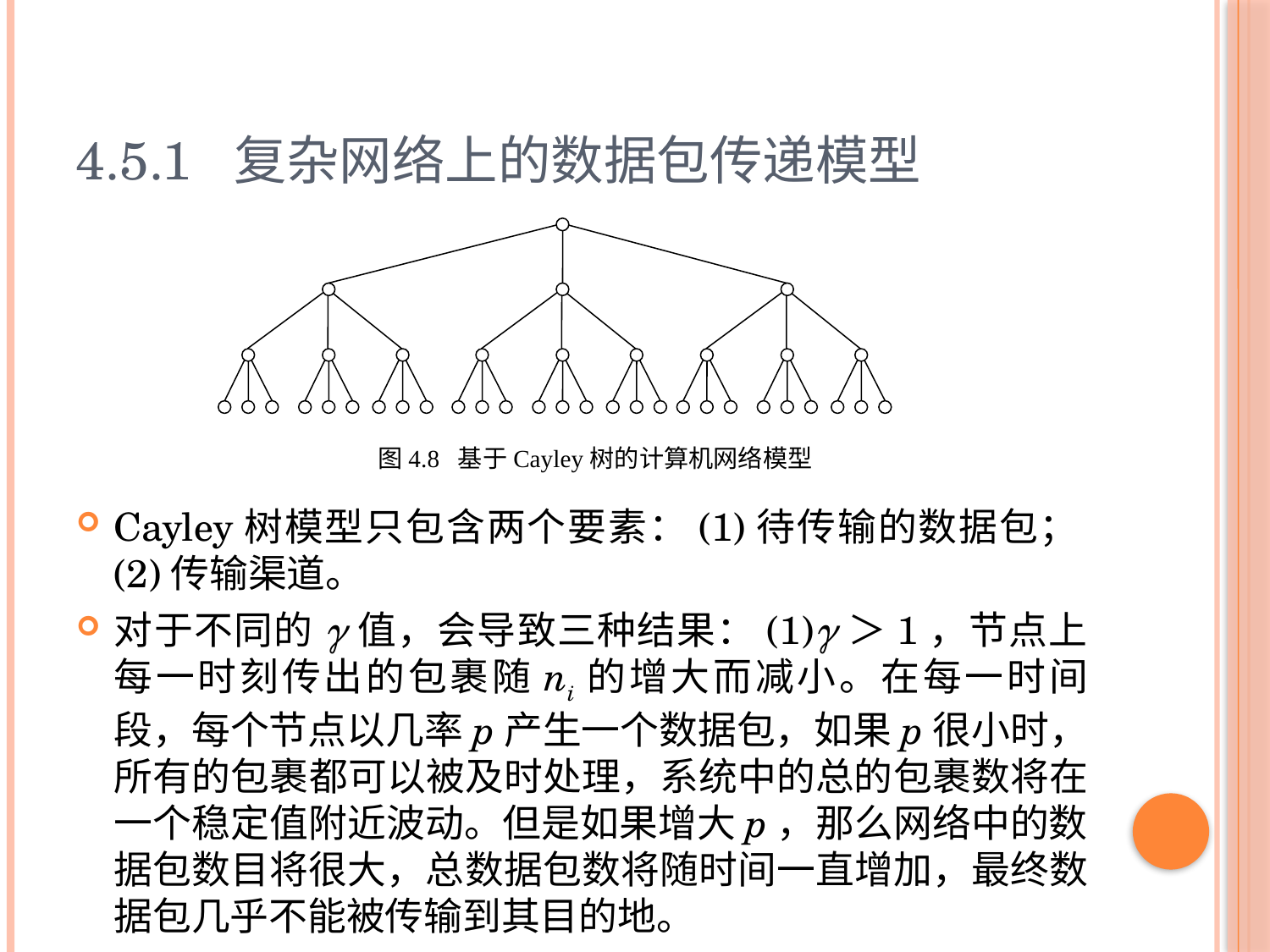

# 4.5.1  复杂网络上的数据包传递模型

图4.8  基于Cayley树的计算机网络模型
Cayley树模型只包含两个要素：(1)待传输的数据包；(2)传输渠道。
对于不同的γ值，会导致三种结果：(1)γ＞1，节点上每一时刻传出的包裹随ni的增大而减小。在每一时间段，每个节点以几率p产生一个数据包，如果p很小时，所有的包裹都可以被及时处理，系统中的总的包裹数将在一个稳定值附近波动。但是如果增大p，那么网络中的数据包数目将很大，总数据包数将随时间一直增加，最终数据包几乎不能被传输到其目的地。